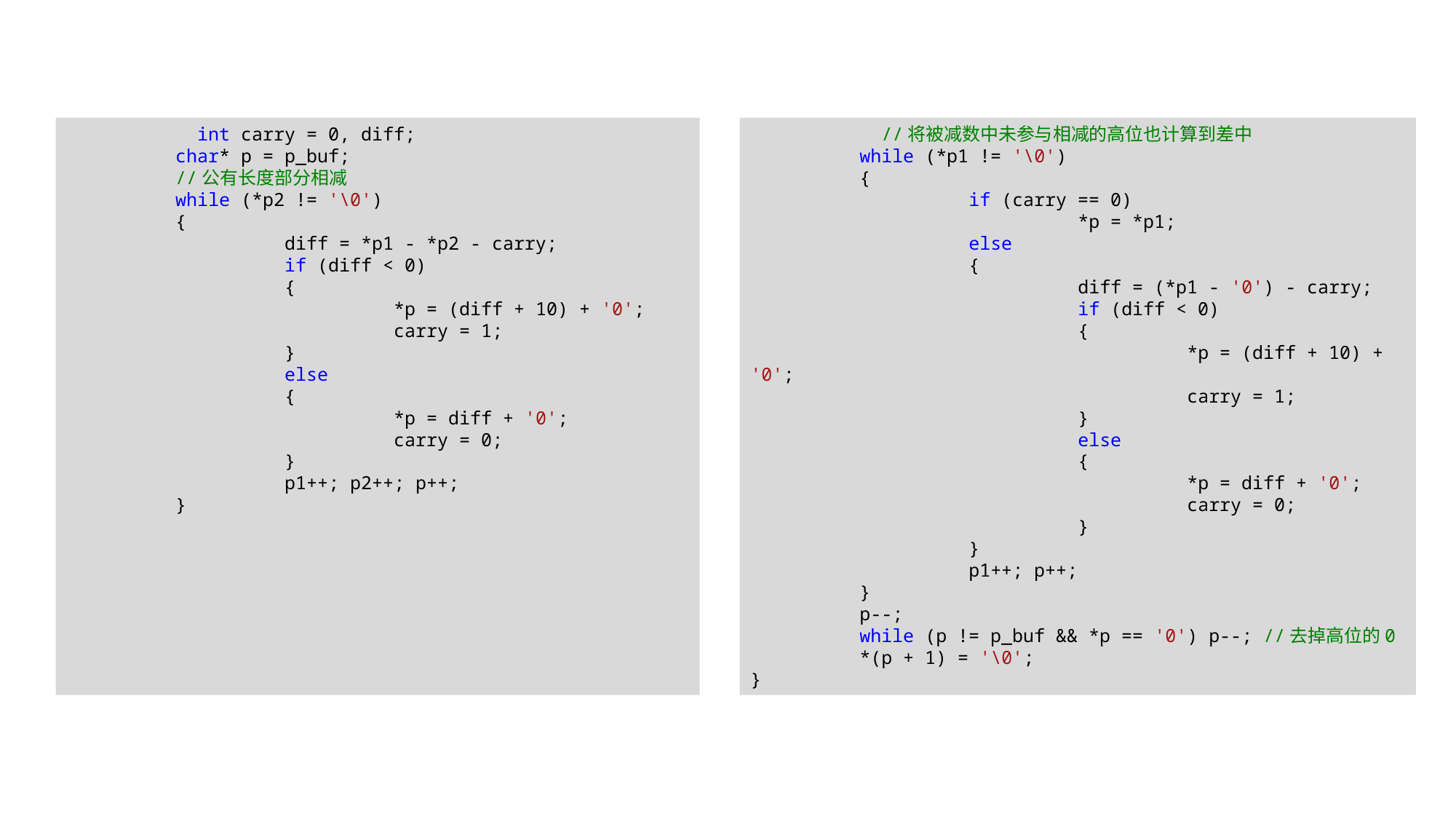

int carry = 0, diff;
	char* p = p_buf;
	//公有长度部分相减
	while (*p2 != '\0')
	{
		diff = *p1 - *p2 - carry;
		if (diff < 0)
		{
			*p = (diff + 10) + '0';
			carry = 1;
		}
		else
		{
			*p = diff + '0';
			carry = 0;
		}
		p1++; p2++; p++;
	}

            //将被减数中未参与相减的高位也计算到差中
	while (*p1 != '\0')
	{
		if (carry == 0)
			*p = *p1;
		else
		{
			diff = (*p1 - '0') - carry;
			if (diff < 0)
			{
				*p = (diff + 10) + '0';
				carry = 1;
			}
			else
			{
				*p = diff + '0';
				carry = 0;
			}
		}
		p1++; p++;
	}
	p--;
	while (p != p_buf && *p == '0') p--; //去掉高位的0
	*(p + 1) = '\0';
}